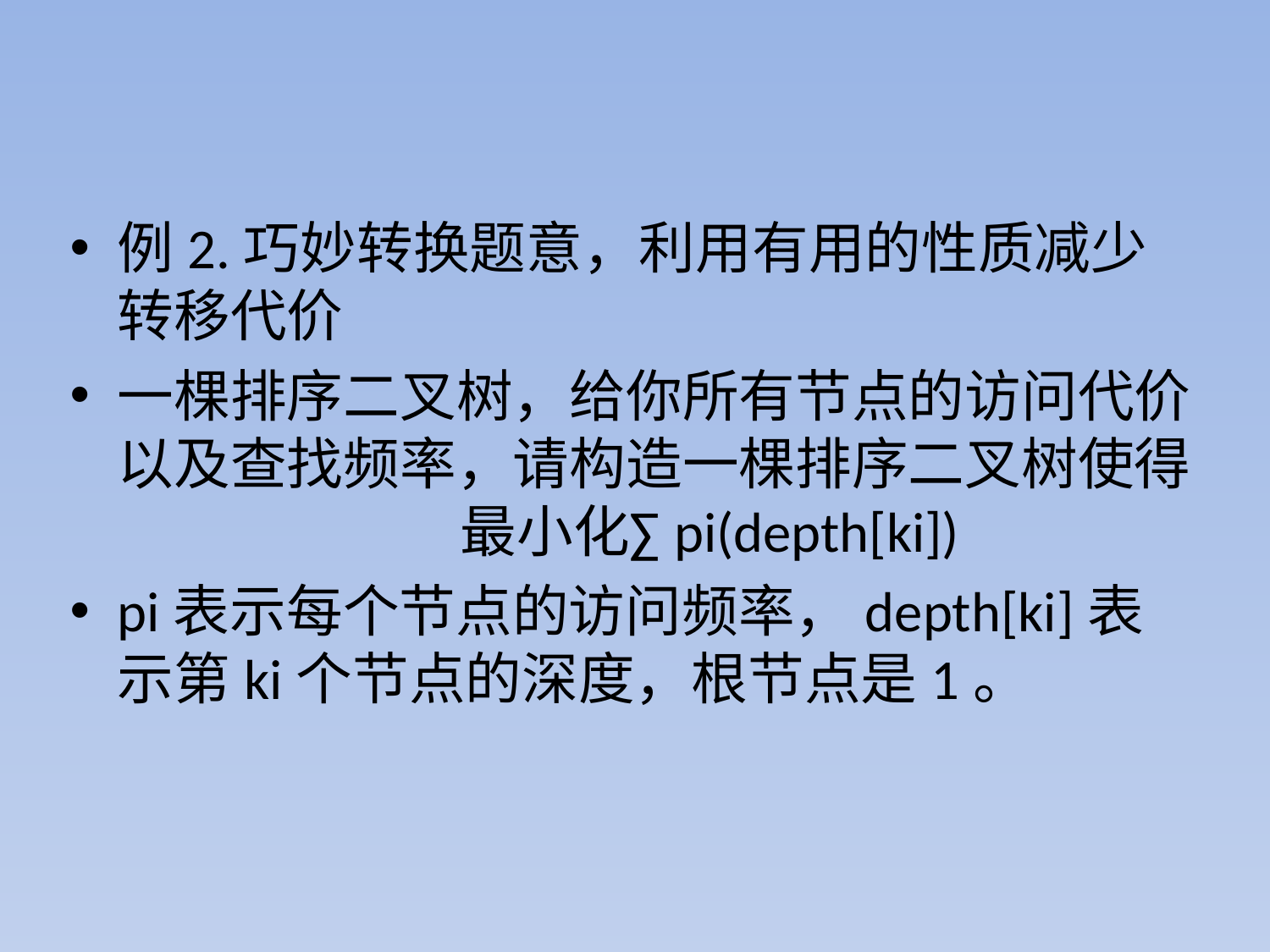

例2.巧妙转换题意，利用有用的性质减少转移代价
一棵排序二叉树，给你所有节点的访问代价以及查找频率，请构造一棵排序二叉树使得                            最小化∑pi(depth[ki])
pi表示每个节点的访问频率，depth[ki]表示第ki个节点的深度，根节点是1。